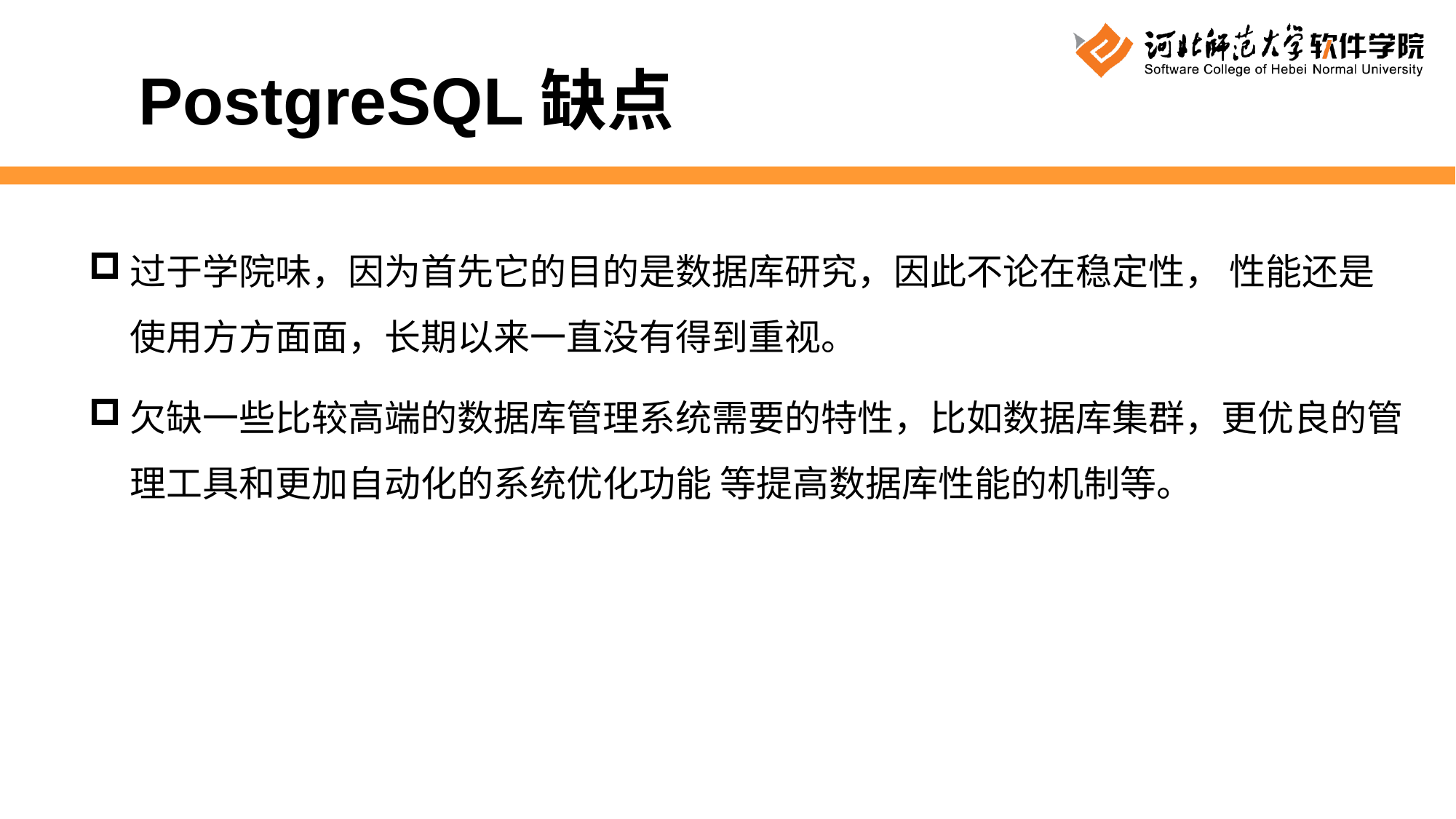

PostgreSQL缺点
过于学院味，因为首先它的目的是数据库研究，因此不论在稳定性， 性能还是使用方方面面，长期以来一直没有得到重视。
欠缺一些比较高端的数据库管理系统需要的特性，比如数据库集群，更优良的管理工具和更加自动化的系统优化功能 等提高数据库性能的机制等。